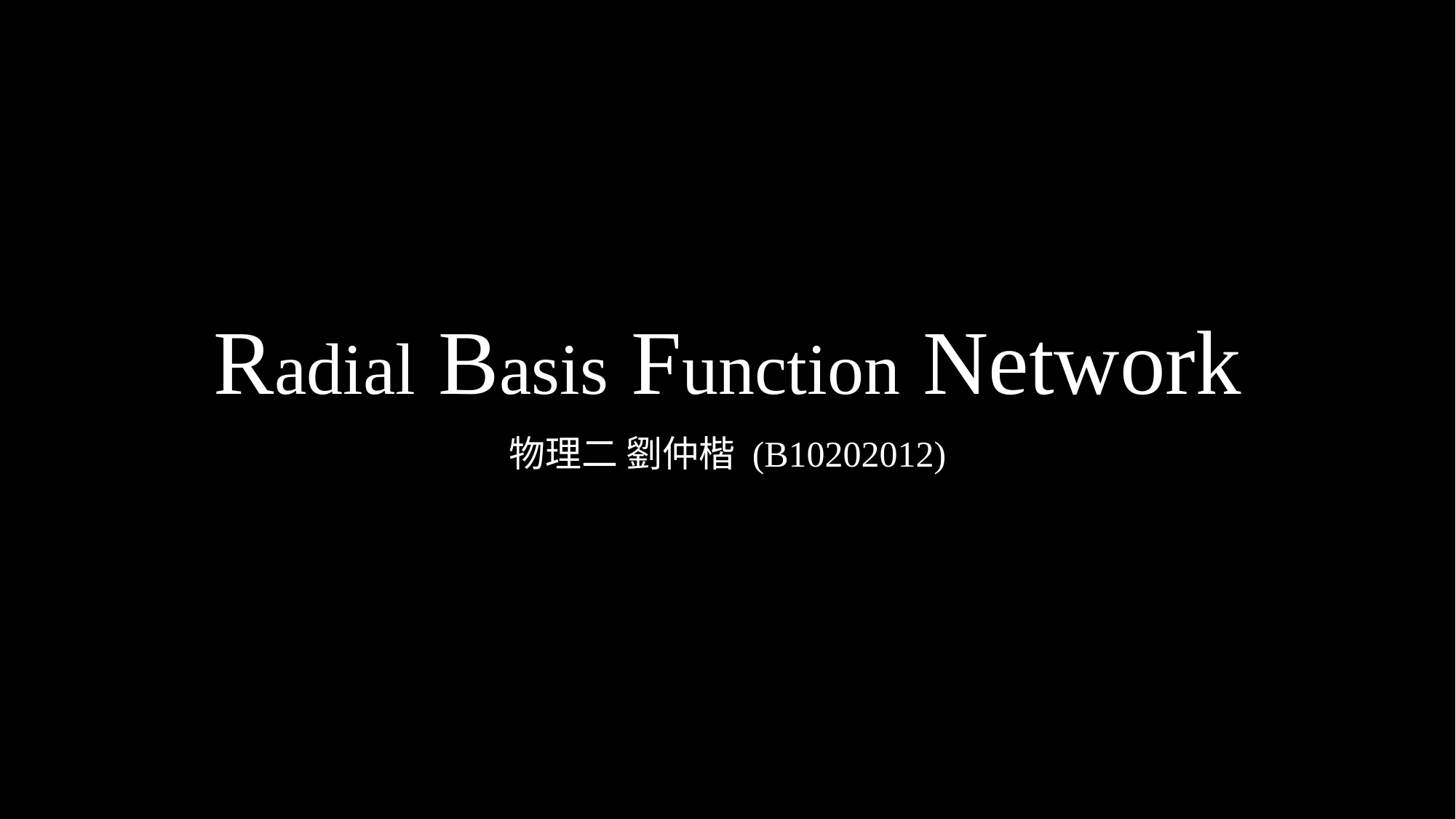

# Radial Basis Function Network
物理二 劉仲楷 (B10202012)